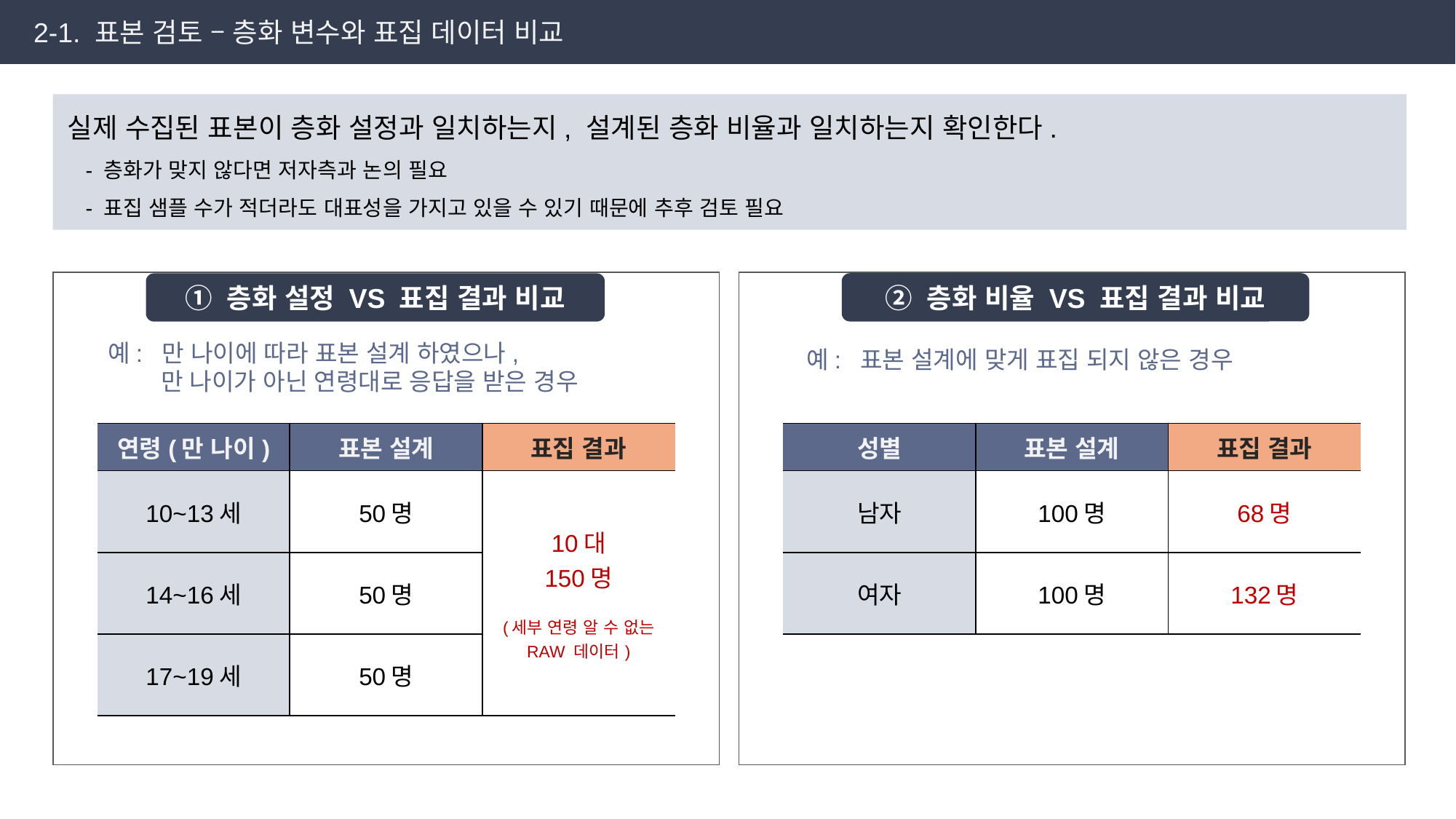

2-1. 표본 검토 – 층화 변수와 표집 데이터 비교

실제 수집된 표본이 층화 설정과 일치하는지, 설계된 층화 비율과 일치하는지 확인한다.
   - 층화가 맞지 않다면 저자측과 논의 필요
   - 표집 샘플 수가 적더라도 대표성을 가지고 있을 수 있기 때문에 추후 검토 필요

② 층화 비율 VS 표집 결과 비교
① 층화 설정 VS 표집 결과 비교
예:  만 나이에 따라 표본 설계 하였으나,
       만 나이가 아닌 연령대로 응답을 받은 경우
예:  표본 설계에 맞게 표집 되지 않은 경우
| 연령(만 나이) | 표본 설계 | 표집 결과 |
| --- | --- | --- |
| 10~13세 | 50명 | 10대 150명 (세부 연령 알 수 없는 RAW 데이터) |
| 14~16세 | 50명 |  |
| 17~19세 | 50명 |  |
| 성별 | 표본 설계 | 표집 결과 |
| --- | --- | --- |
| 남자 | 100명 | 68명 |
| 여자 | 100명 | 132명 |